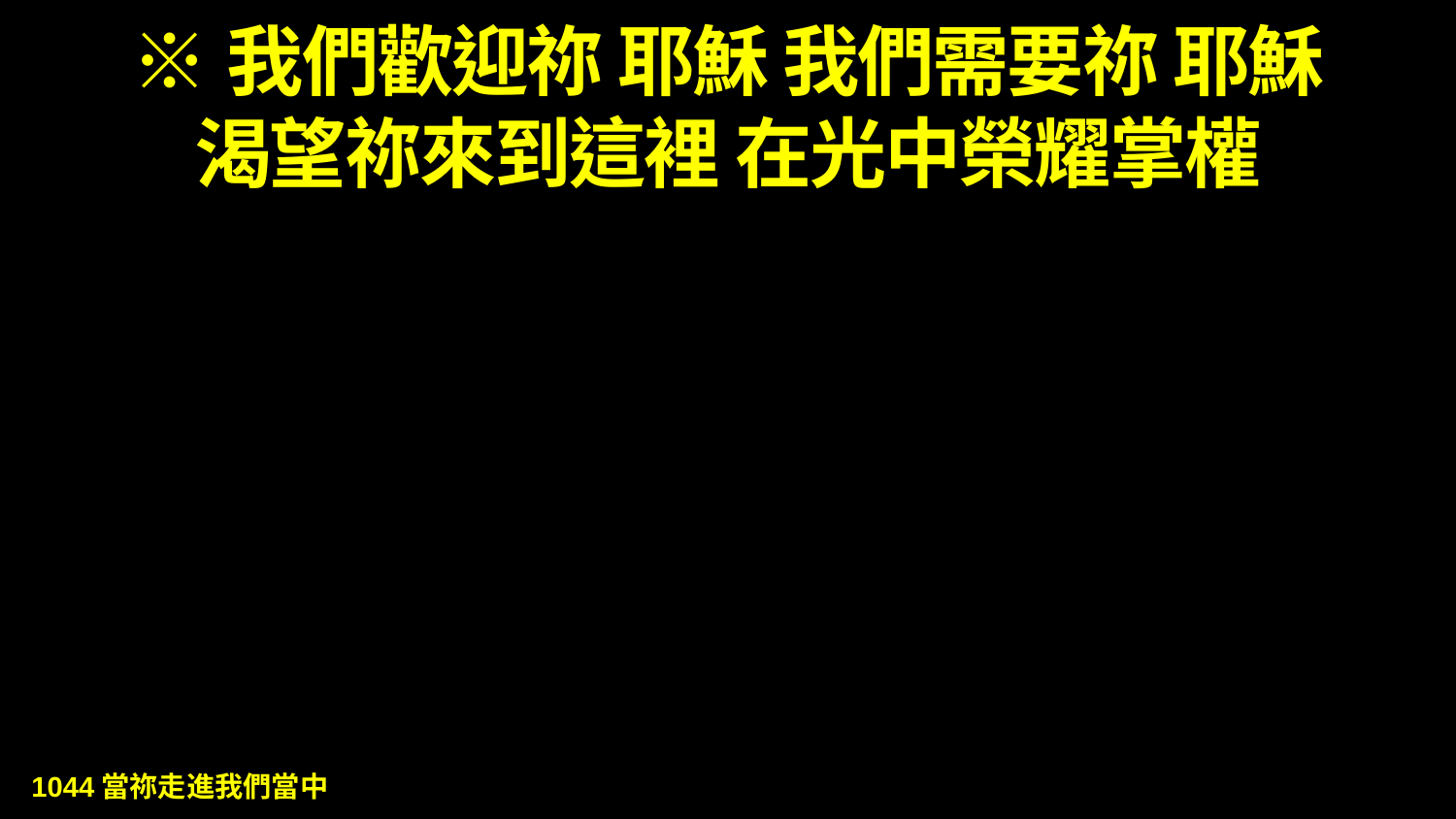

# ※我們歡迎祢 耶穌 我們需要祢 耶穌 渴望祢來到這裡 在光中榮耀掌權
1044當祢走進我們當中